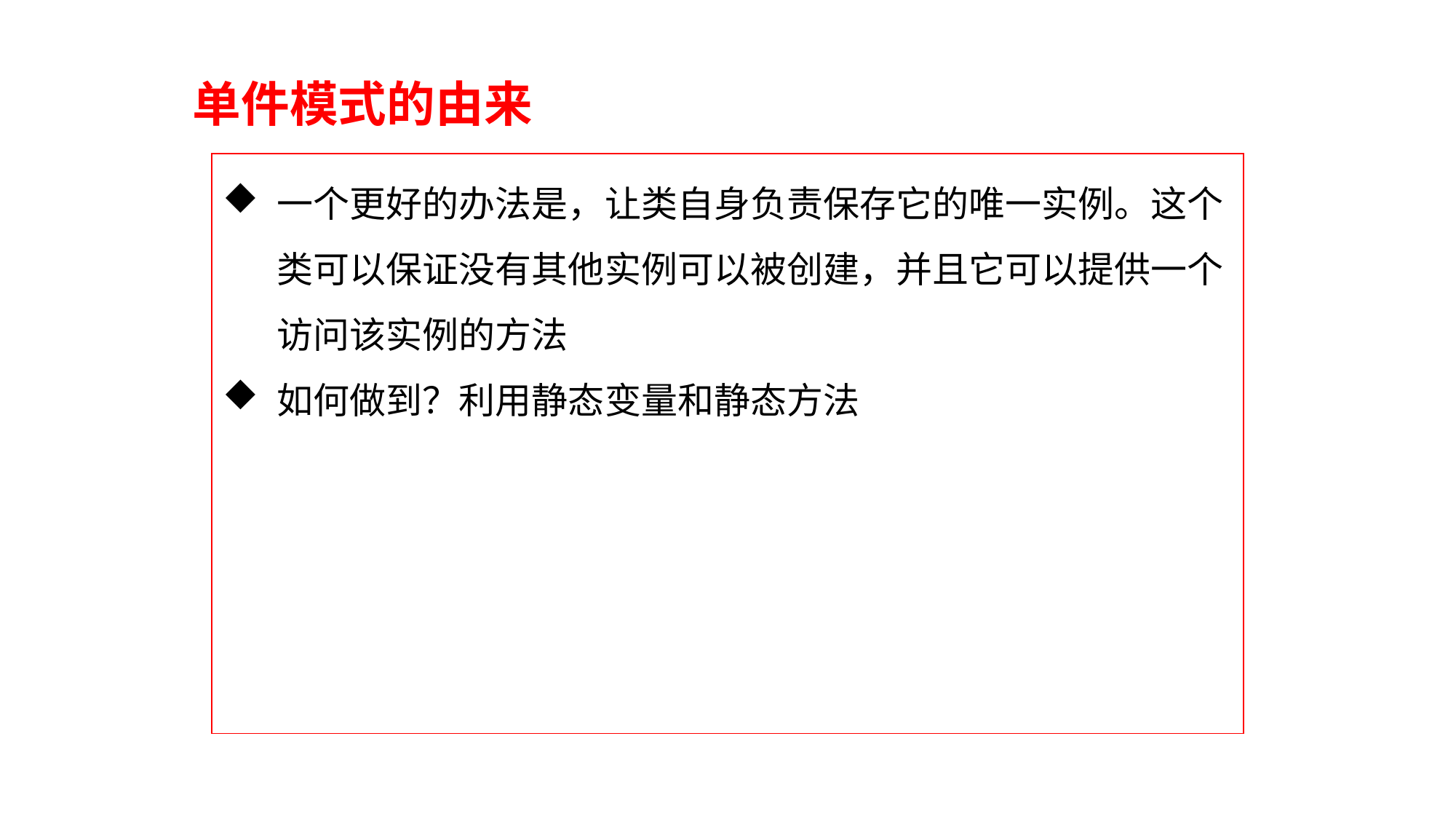

单件模式的由来
一个更好的办法是，让类自身负责保存它的唯一实例。这个类可以保证没有其他实例可以被创建，并且它可以提供一个访问该实例的方法
如何做到？利用静态变量和静态方法

7